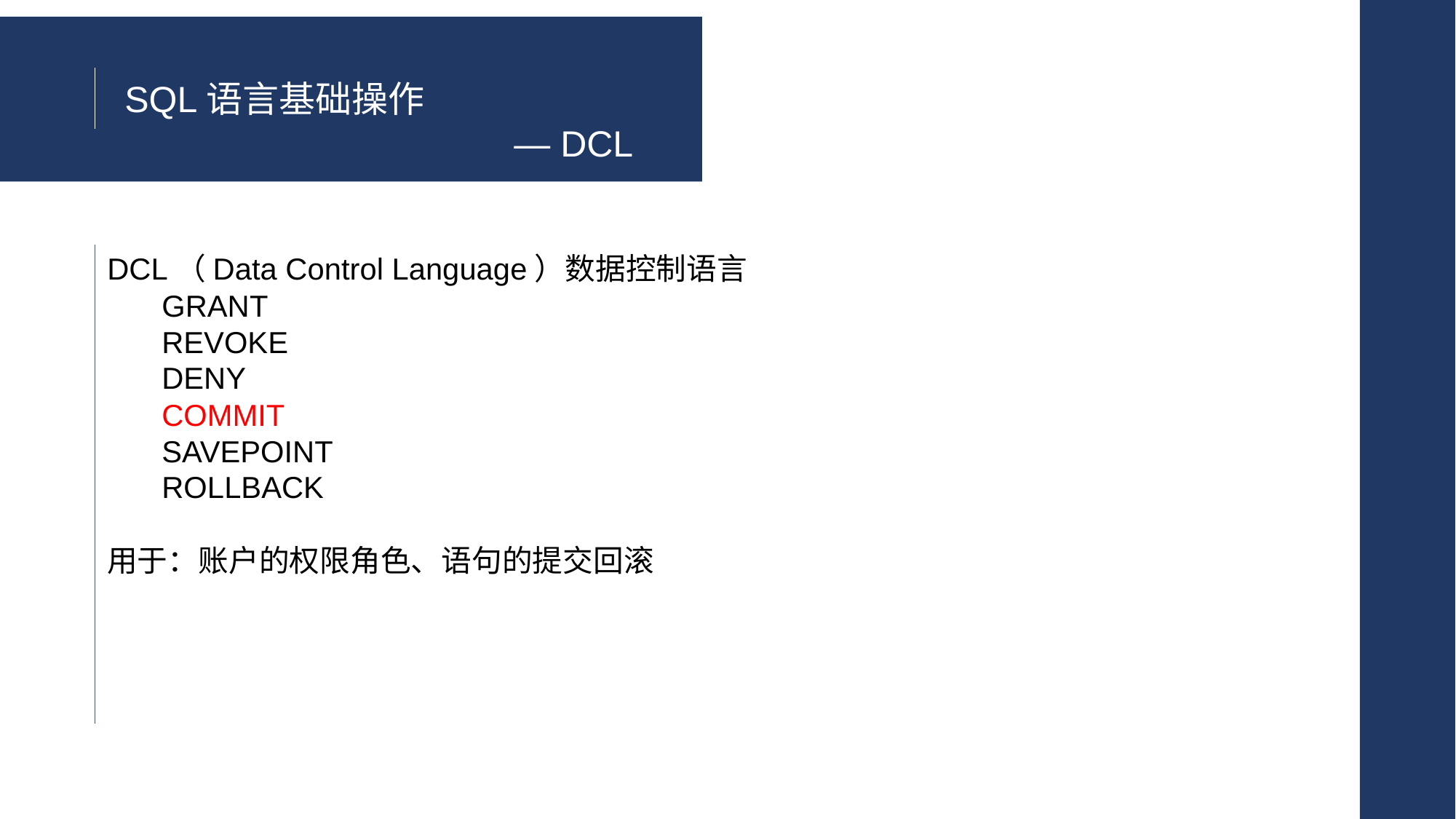

SQL语言基础操作
— DCL
DCL（Data Control Language）数据控制语言
GRANT
REVOKE
DENY
COMMIT
SAVEPOINT
ROLLBACK

用于：账户的权限角色、语句的提交回滚